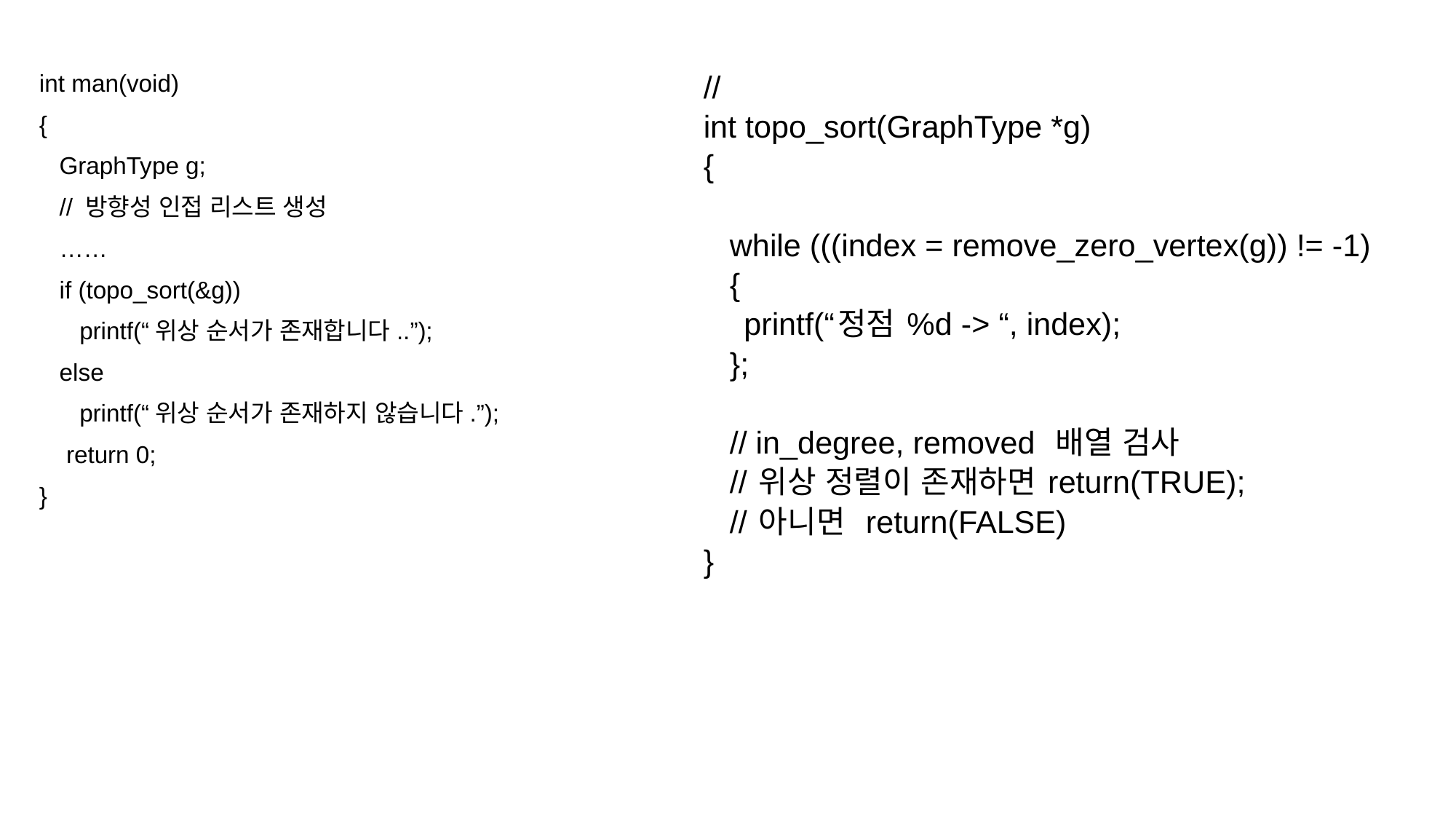

int man(void)
{
   GraphType g;
   // 방향성 인접 리스트 생성
   ……
   if (topo_sort(&g))
      printf(“위상 순서가 존재합니다..”);
   else
      printf(“위상 순서가 존재하지 않습니다.”);
    return 0;
}
//
int topo_sort(GraphType *g)
{

   while (((index = remove_zero_vertex(g)) != -1)
   {
	printf(“정점 %d -> “, index);
   };

   // in_degree, removed  배열 검사
   // 위상 정렬이 존재하면 return(TRUE);
   // 아니면  return(FALSE)
}